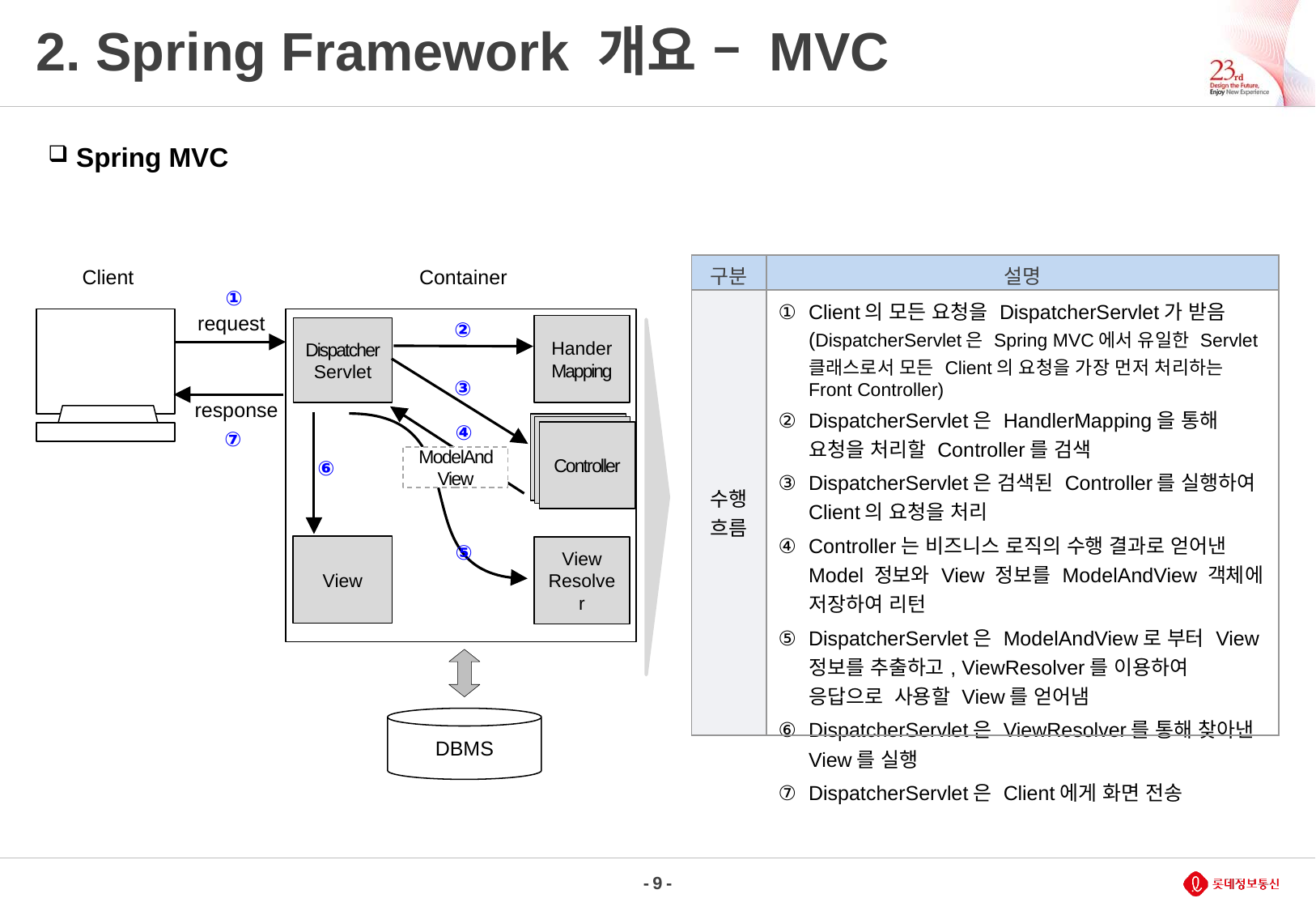

# 2. Spring Framework 개요 – MVC
 Spring MVC
| 구분 | 설명 |
| --- | --- |
| 수행 흐름 | Client의 모든 요청을 DispatcherServlet가 받음 (DispatcherServlet은 Spring MVC에서 유일한 Servlet 클래스로서 모든 Client의 요청을 가장 먼저 처리하는 Front Controller) DispatcherServlet은 HandlerMapping을 통해 요청을 처리할 Controller를 검색 DispatcherServlet은 검색된 Controller를 실행하여 Client의 요청을 처리 Controller는 비즈니스 로직의 수행 결과로 얻어낸 Model 정보와 View 정보를 ModelAndView 객체에 저장하여 리턴 DispatcherServlet은 ModelAndView로 부터 View 정보를 추출하고, ViewResolver를 이용하여 응답으로 사용할 View를 얻어냄 DispatcherServlet은 ViewResolver를 통해 찾아낸 View를 실행 DispatcherServlet은 Client에게 화면 전송 |
Client
Container
①
request

②
Hander
Mapping
Dispatcher
Servlet
③
response
Controller
④
⑦
ModelAndView
⑥
⑤
View
View
Resolver

DBMS
Controller
Controller

- 9 -